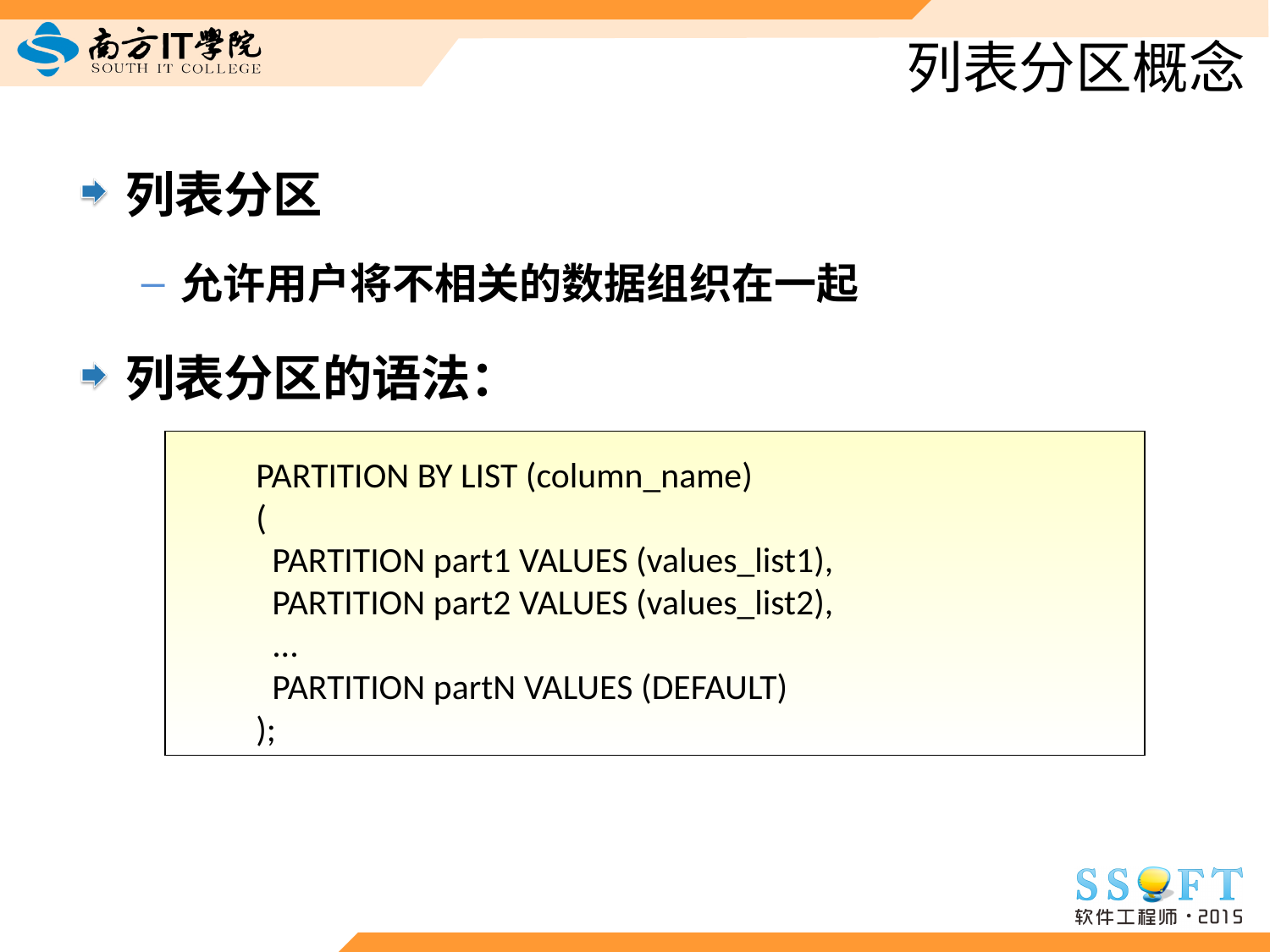

# 列表分区概念
列表分区
允许用户将不相关的数据组织在一起
列表分区的语法：

PARTITION BY LIST (column_name)
(
  PARTITION part1 VALUES (values_list1),
  PARTITION part2 VALUES (values_list2),
  ...
  PARTITION partN VALUES (DEFAULT)
);